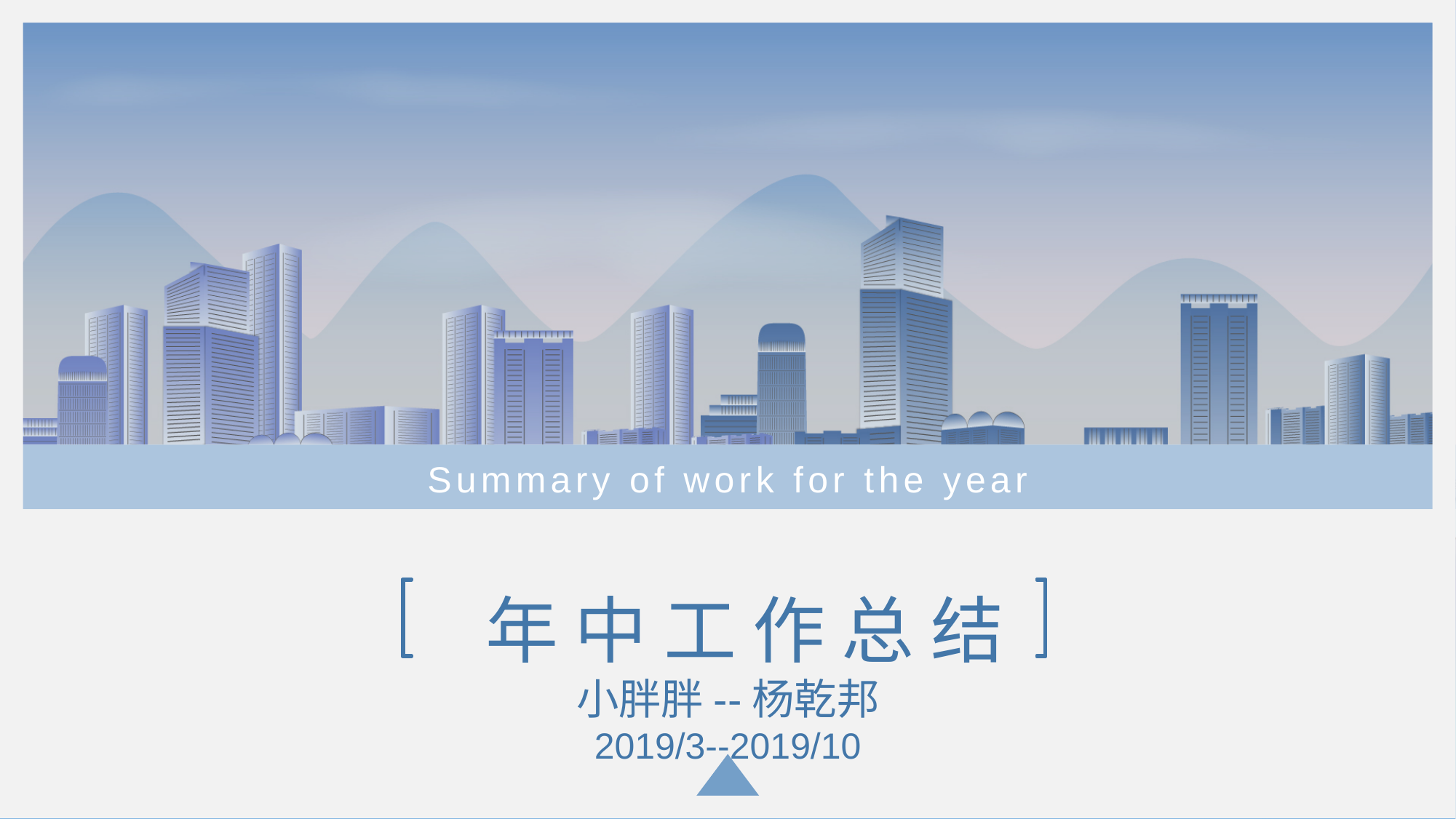

Summary of work for the year

 年 中 工 作 总 结
小胖胖--杨乾邦
2019/3--2019/10